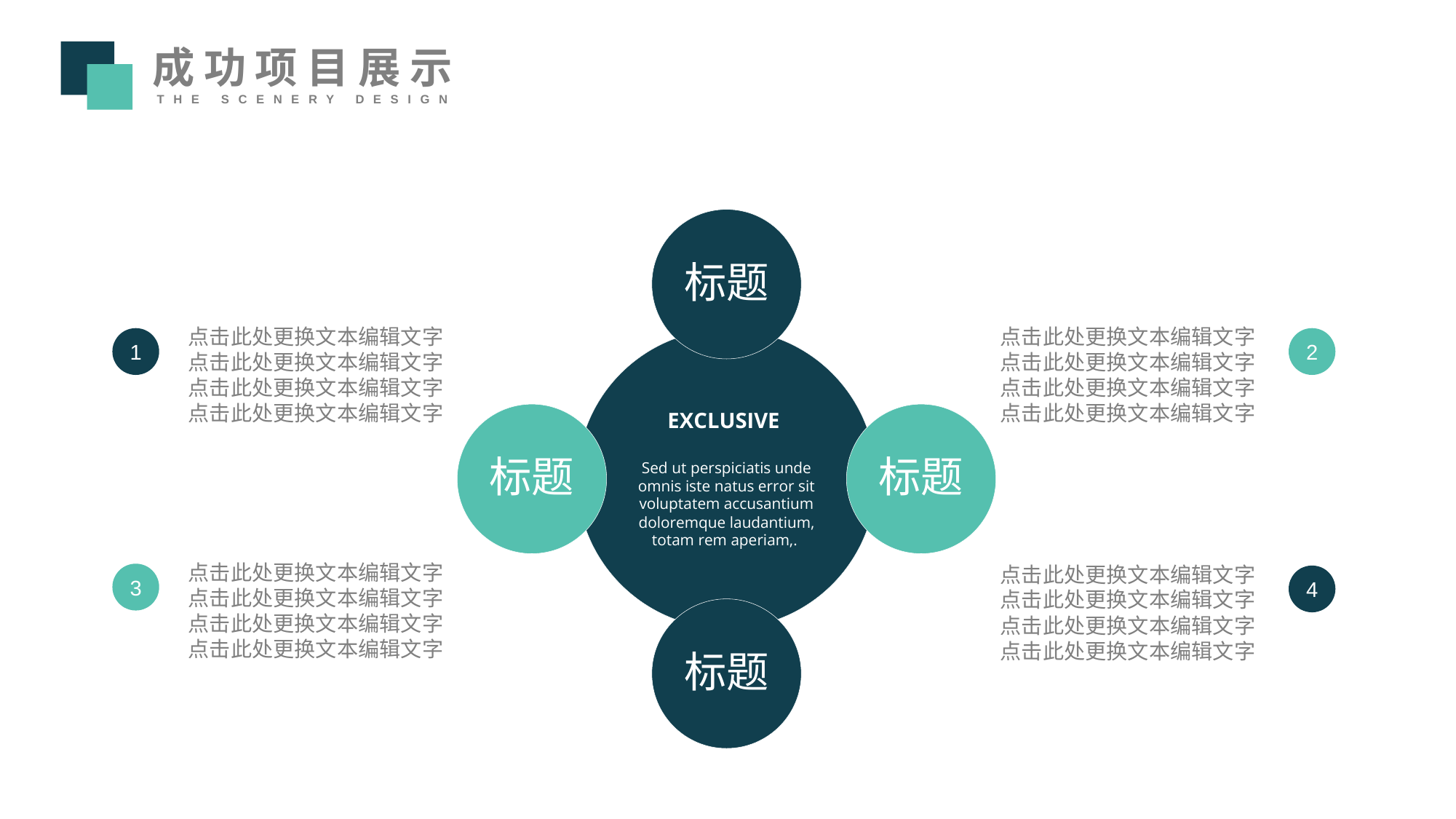

成功项目展示
THE Scenery DESIGN

标题
点击此处更换文本编辑文字
点击此处更换文本编辑文字
点击此处更换文本编辑文字
点击此处更换文本编辑文字
点击此处更换文本编辑文字
点击此处更换文本编辑文字
点击此处更换文本编辑文字
点击此处更换文本编辑文字
1
2

EXCLUSIVE

Sed ut perspiciatis unde omnis iste natus error sit voluptatem accusantium doloremque laudantium, totam rem aperiam,.
标题
标题
点击此处更换文本编辑文字
点击此处更换文本编辑文字
点击此处更换文本编辑文字
点击此处更换文本编辑文字
点击此处更换文本编辑文字
点击此处更换文本编辑文字
点击此处更换文本编辑文字
点击此处更换文本编辑文字
3
4
标题